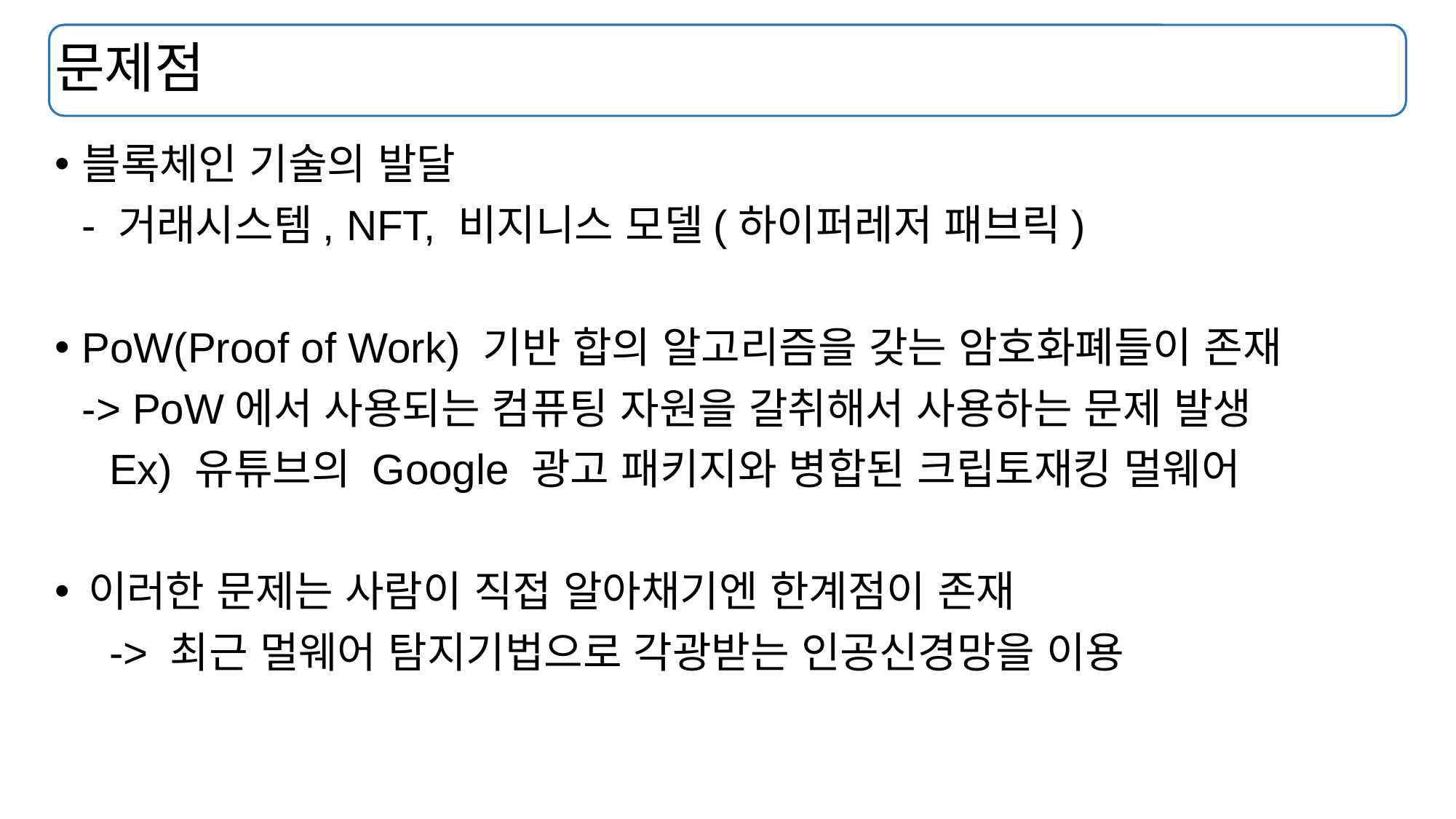

# 문제점
블록체인 기술의 발달
- 거래시스템, NFT, 비지니스 모델(하이퍼레저 패브릭)

PoW(Proof of Work) 기반 합의 알고리즘을 갖는 암호화폐들이 존재
-> PoW에서 사용되는 컴퓨팅 자원을 갈취해서 사용하는 문제 발생
Ex) 유튜브의 Google 광고 패키지와 병합된 크립토재킹 멀웨어

이러한 문제는 사람이 직접 알아채기엔 한계점이 존재
-> 최근 멀웨어 탐지기법으로 각광받는 인공신경망을 이용
3